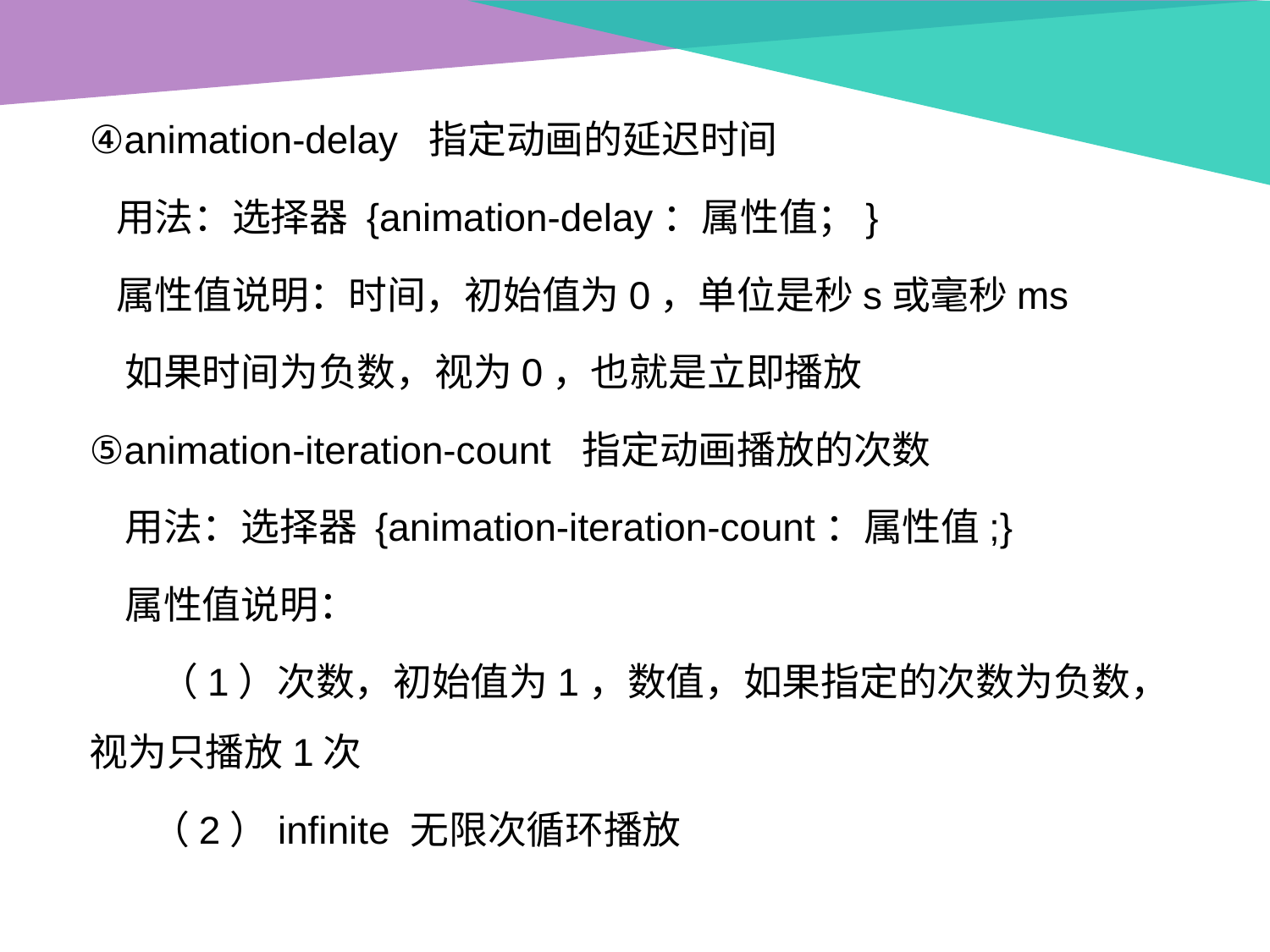

④animation-delay  指定动画的延迟时间
  用法：选择器 {animation-delay：属性值；}
  属性值说明：时间，初始值为0，单位是秒s或毫秒ms
   如果时间为负数，视为0，也就是立即播放
⑤animation-iteration-count  指定动画播放的次数
   用法：选择器 {animation-iteration-count：属性值;}
   属性值说明：
       （1）次数，初始值为1，数值，如果指定的次数为负数，视为只播放1次
      （2）infinite 无限次循环播放